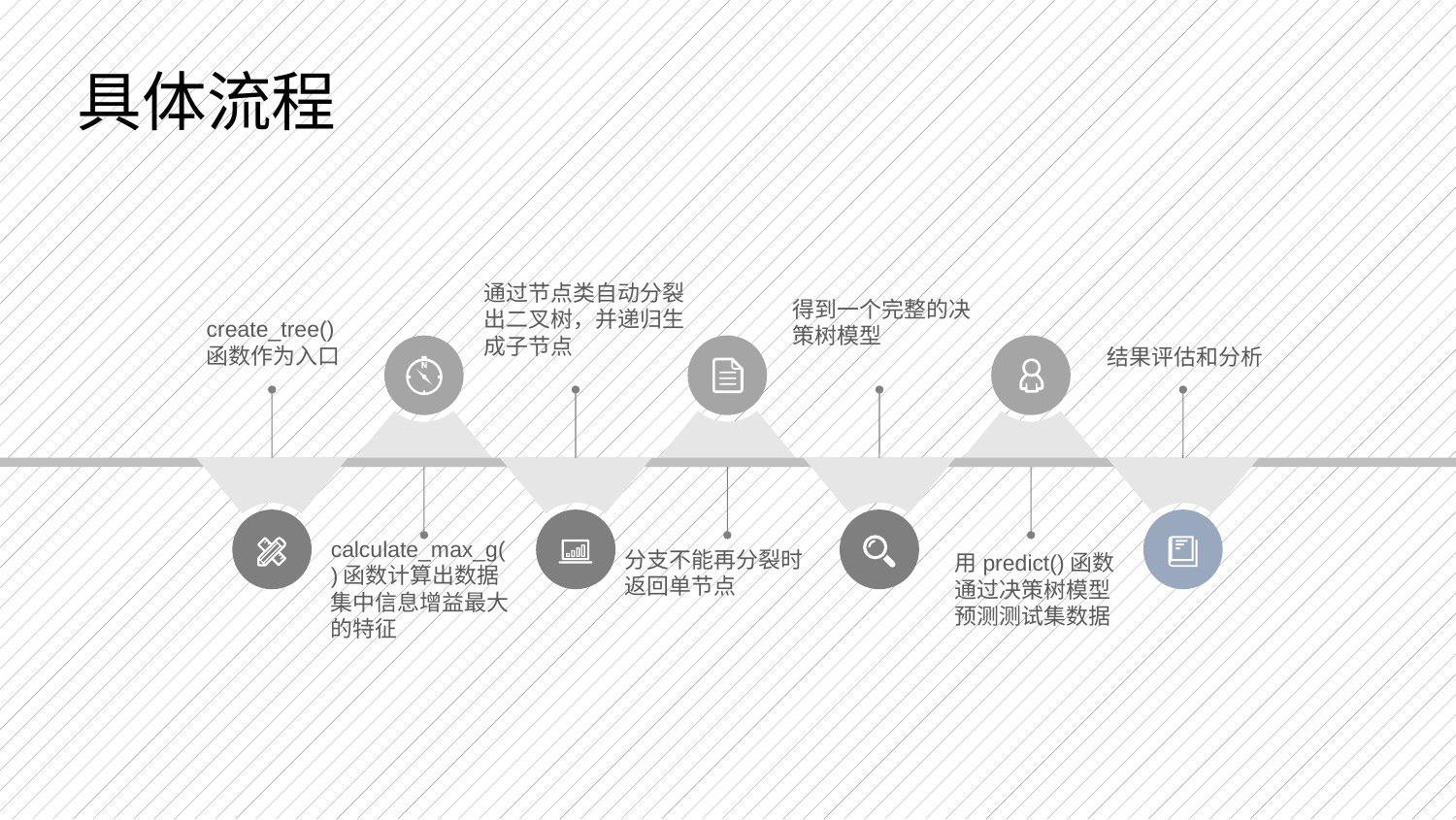

具体流程
通过节点类自动分裂出二叉树，并递归生成子节点
得到一个完整的决策树模型
create_tree()函数作为入口

结果评估和分析

calculate_max_g()函数计算出数据集中信息增益最大的特征

分支不能再分裂时
返回单节点
用predict()函数
通过决策树模型
预测测试集数据